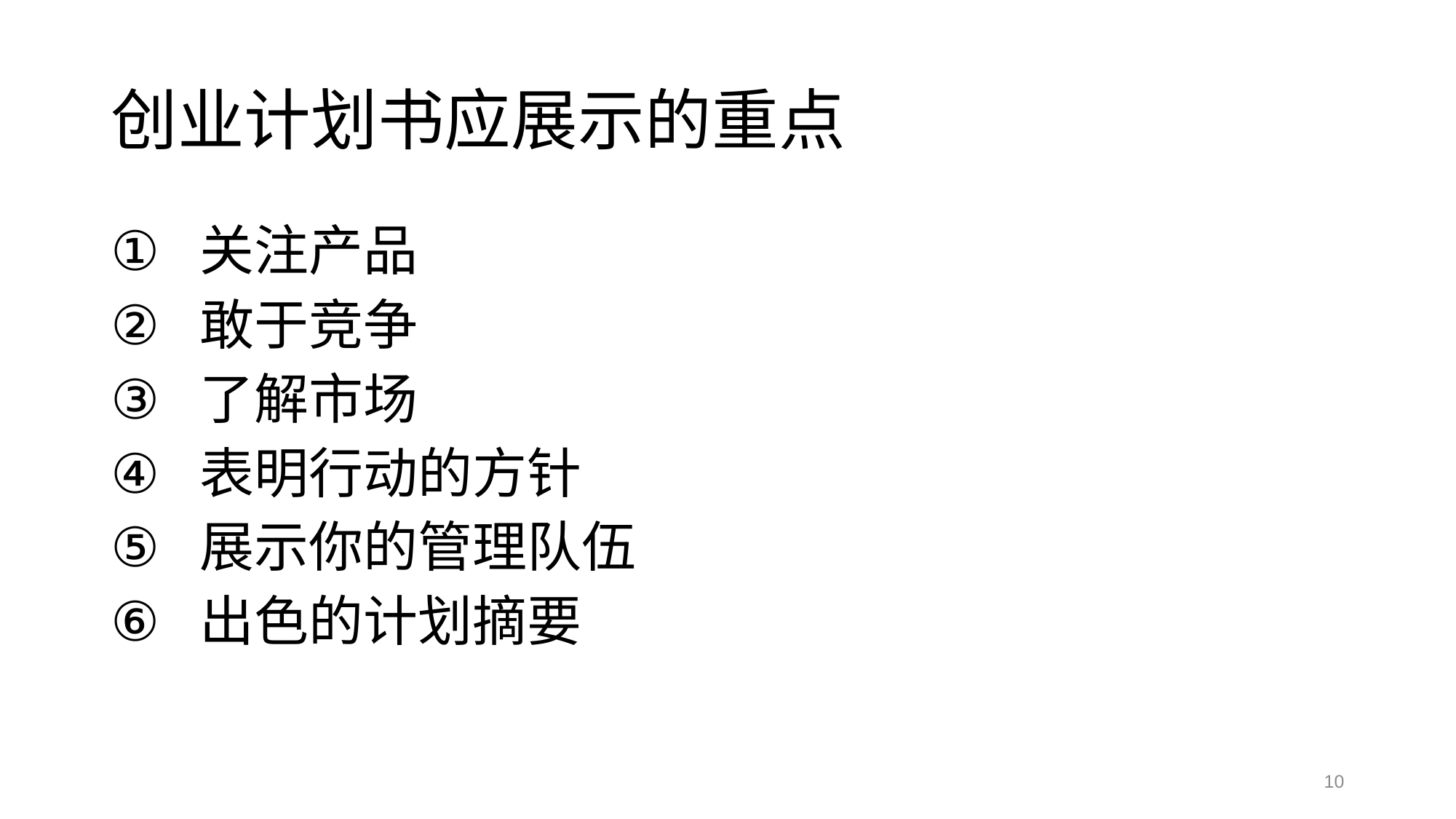

# 创业计划书应展示的重点
关注产品
敢于竞争
了解市场
表明行动的方针
展示你的管理队伍
出色的计划摘要
10